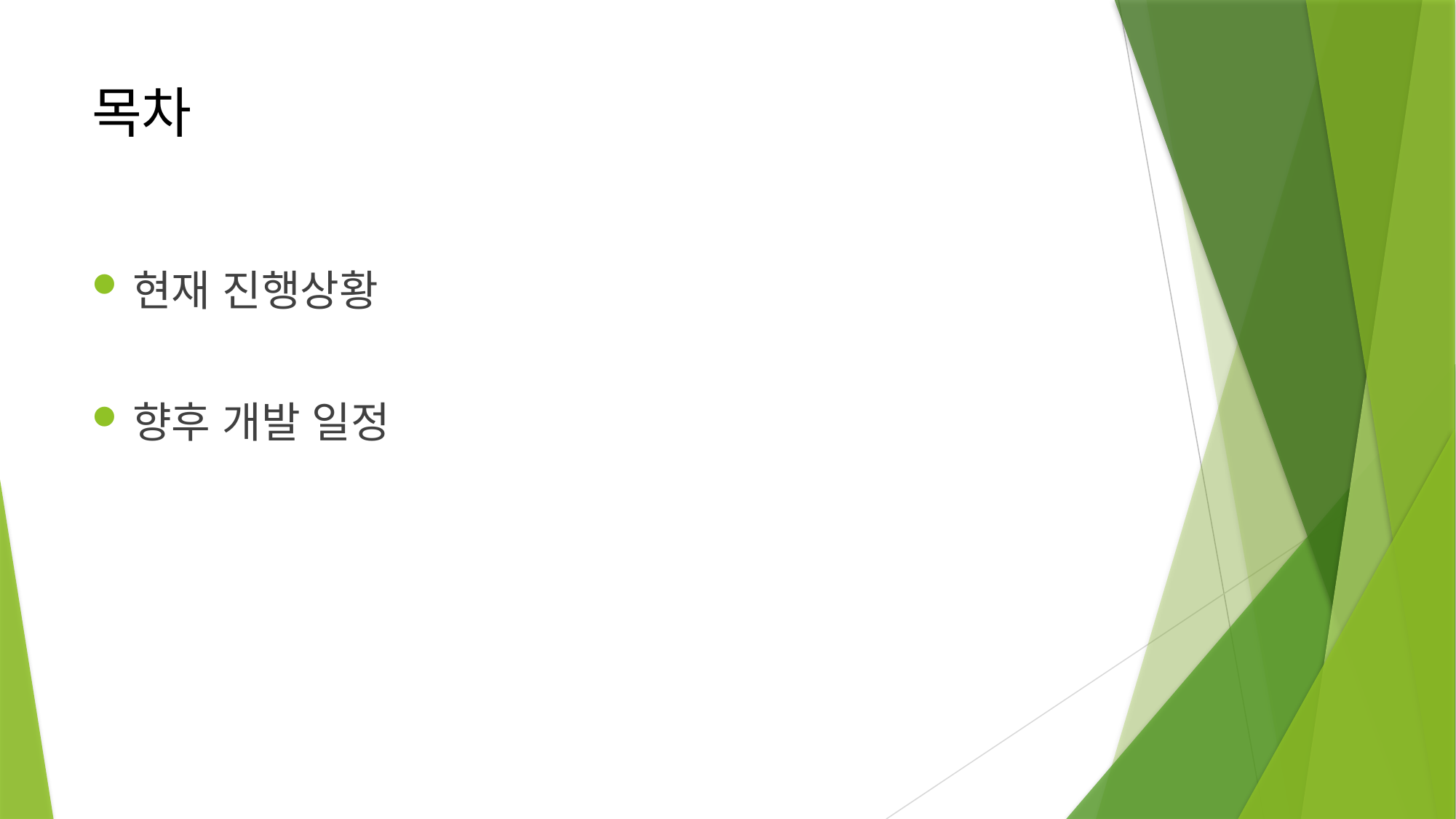

# 목차
현재 진행상황

향후 개발 일정